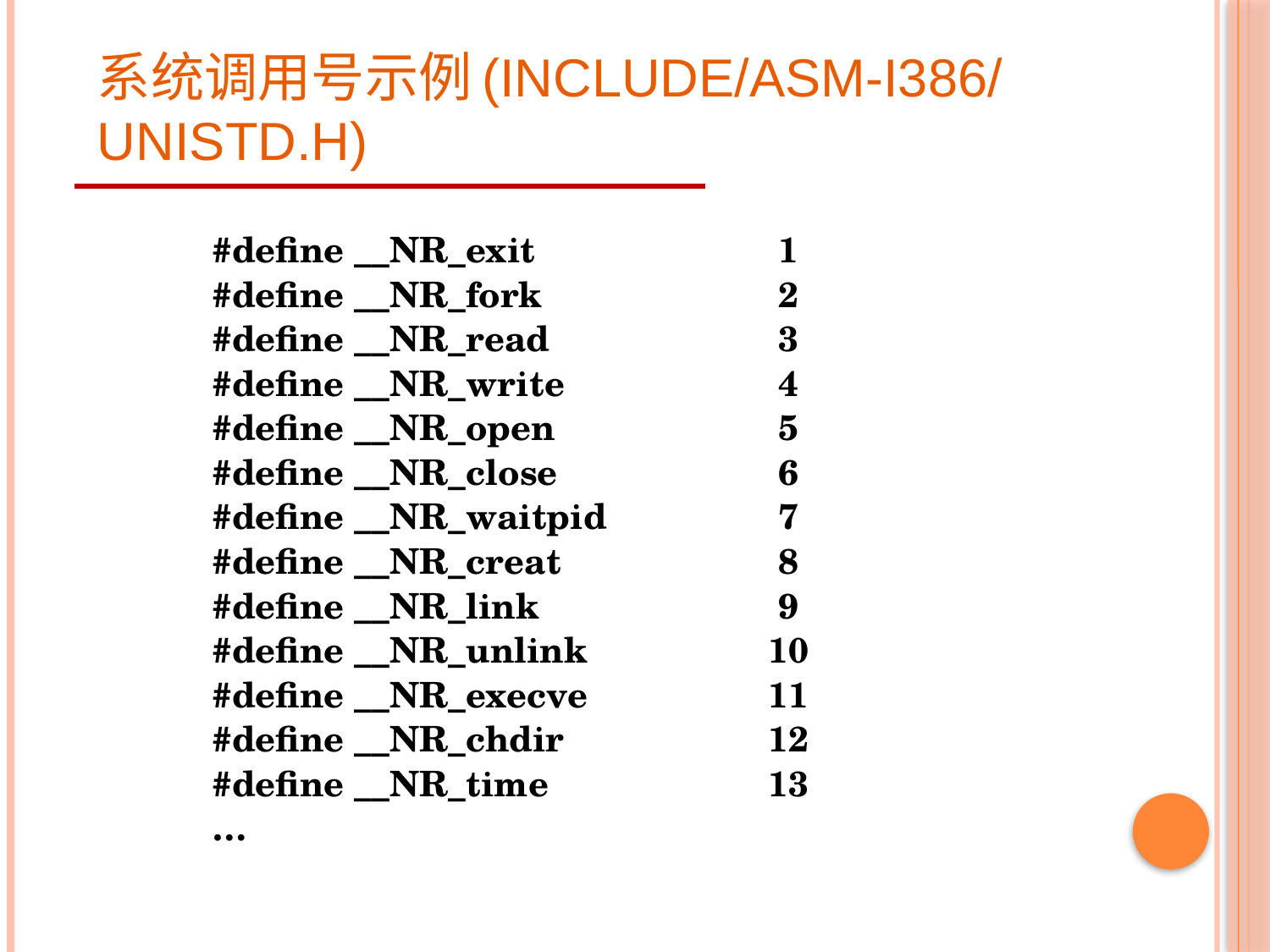

# 系统调用号示例(include/asm-i386/unistd.h)
#define __NR_exit		  1
#define __NR_fork		  2
#define __NR_read		  3
#define __NR_write		  4
#define __NR_open		  5
#define __NR_close		  6
#define __NR_waitpid		  7
#define __NR_creat		  8
#define __NR_link		  9
#define __NR_unlink		 10
#define __NR_execve		 11
#define __NR_chdir		 12
#define __NR_time		 13
…